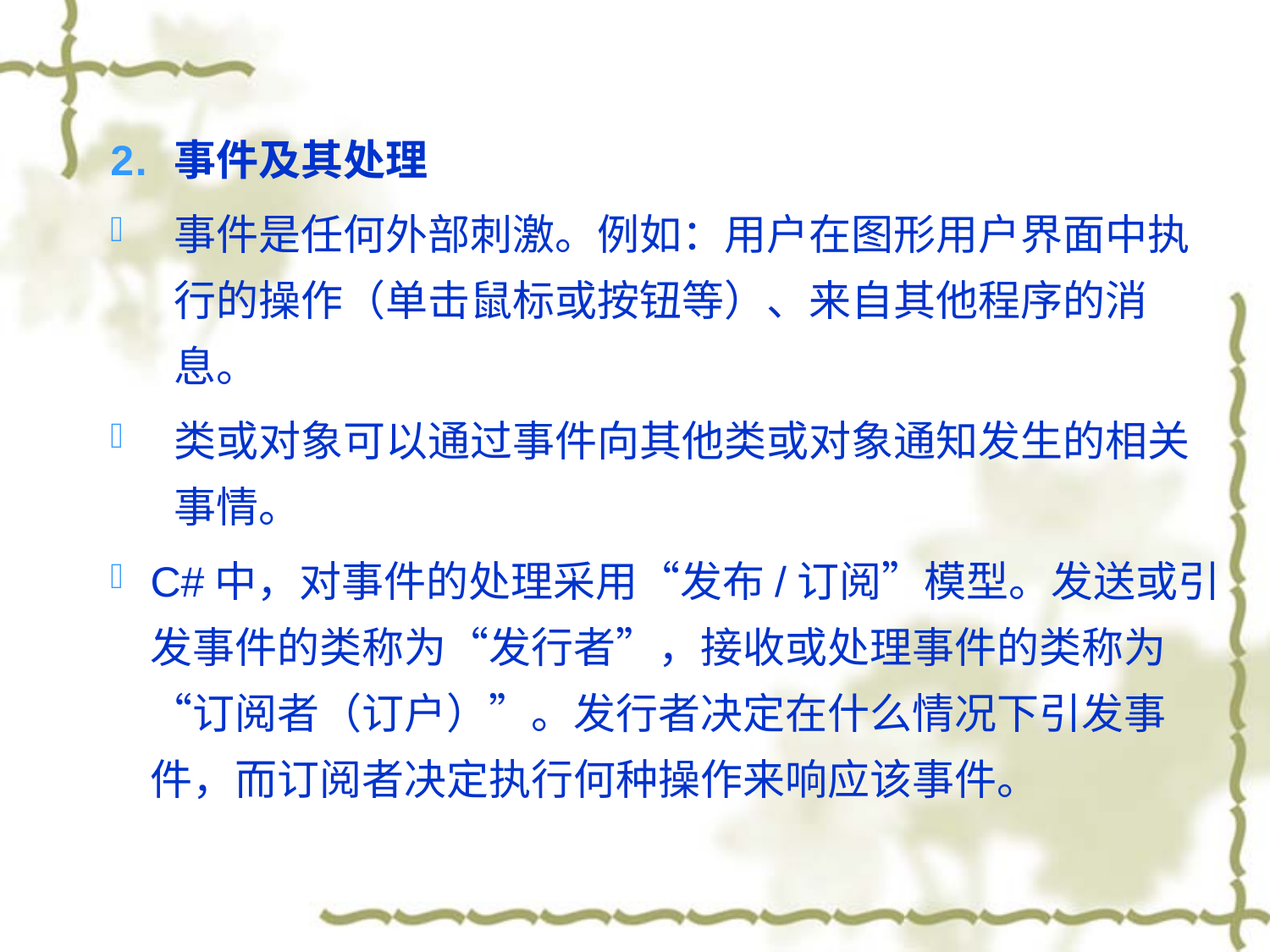

事件及其处理
事件是任何外部刺激。例如：用户在图形用户界面中执行的操作（单击鼠标或按钮等）、来自其他程序的消息。
类或对象可以通过事件向其他类或对象通知发生的相关事情。
C#中，对事件的处理采用“发布/订阅”模型。发送或引发事件的类称为“发行者”，接收或处理事件的类称为“订阅者（订户）”。发行者决定在什么情况下引发事件，而订阅者决定执行何种操作来响应该事件。